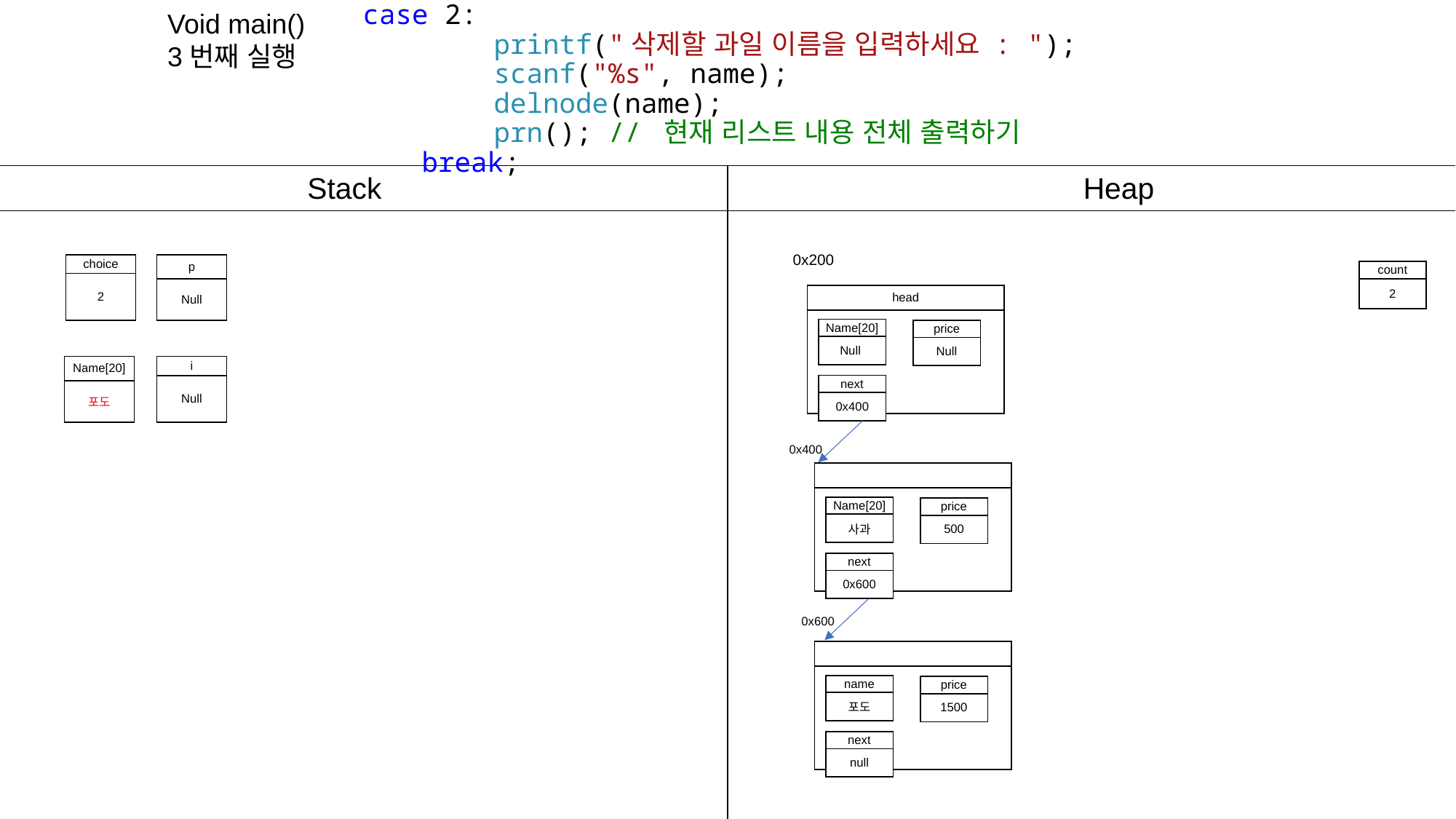

Void main()
3번째 실행
# case 2: printf("삭제할 과일 이름을 입력하세요 : "); scanf("%s", name); delnode(name); prn(); // 현재 리스트 내용 전체 출력하기 break;
0x200
| p |
| --- |
| Null |
| choice |
| --- |
| 2 |
| count |
| --- |
| 2 |
| head |
| --- |
|  |
| Name[20] |
| --- |
| Null |
| price |
| --- |
| Null |
| Name[20] |
| --- |
| 포도 |
| i |
| --- |
| Null |
| next |
| --- |
| 0x400 |
0x400
|  |
| --- |
|  |
| Name[20] |
| --- |
| 사과 |
| price |
| --- |
| 500 |
| next |
| --- |
| 0x600 |
0x600
|  |
| --- |
|  |
| name |
| --- |
| 포도 |
| price |
| --- |
| 1500 |
| next |
| --- |
| null |